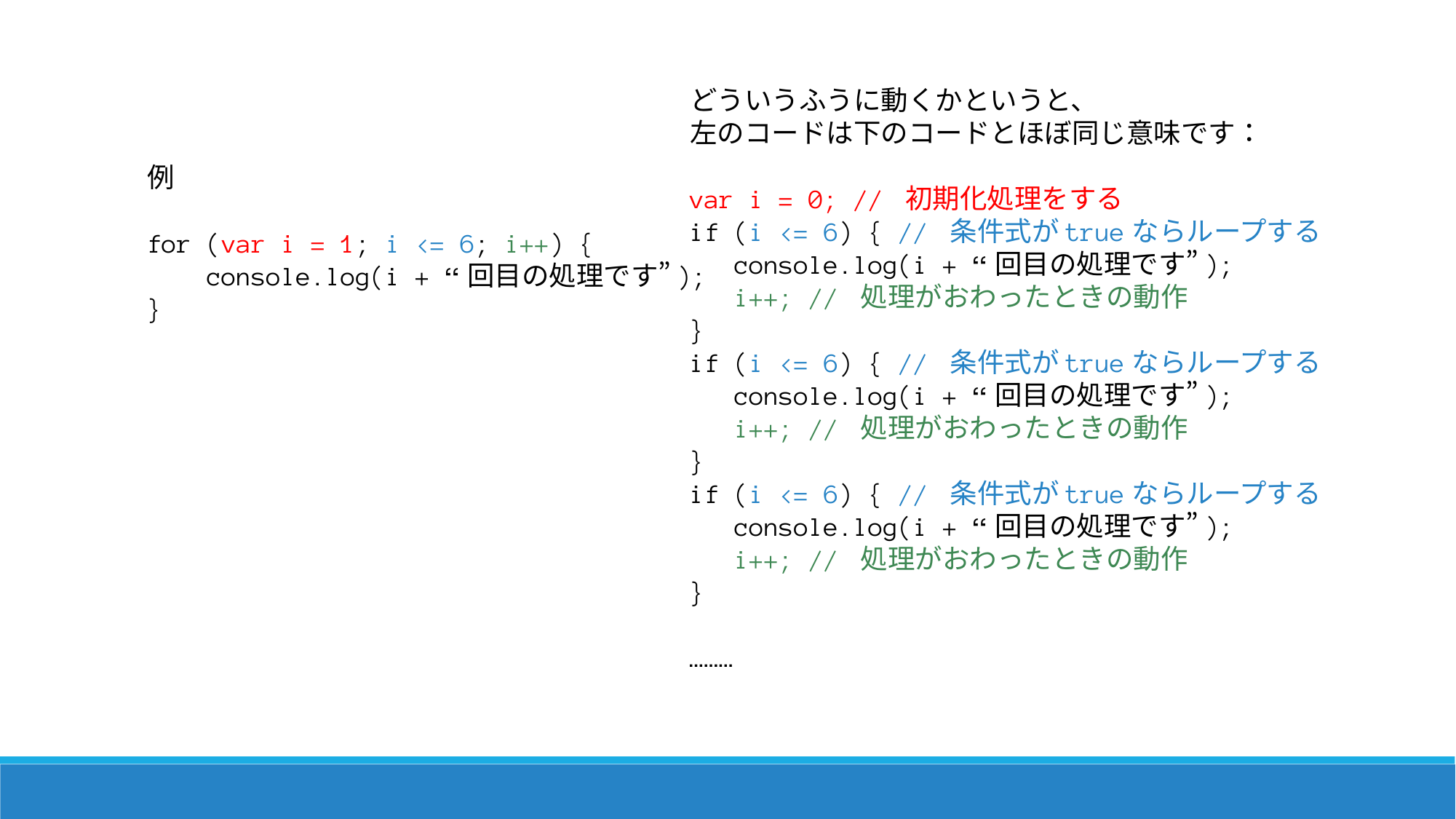

どういうふうに動くかというと、
左のコードは下のコードとほぼ同じ意味です：

var i = 0; // 初期化処理をする
if (i <= 6) { // 条件式がtrueならループする
   console.log(i + “回目の処理です”);
   i++; // 処理がおわったときの動作
}
if (i <= 6) { // 条件式がtrueならループする
   console.log(i + “回目の処理です”);
   i++; // 処理がおわったときの動作
}
if (i <= 6) { // 条件式がtrueならループする
   console.log(i + “回目の処理です”);
   i++; // 処理がおわったときの動作
}

………
例

for (var i = 1; i <= 6; i++) {
    console.log(i + “回目の処理です”);
}